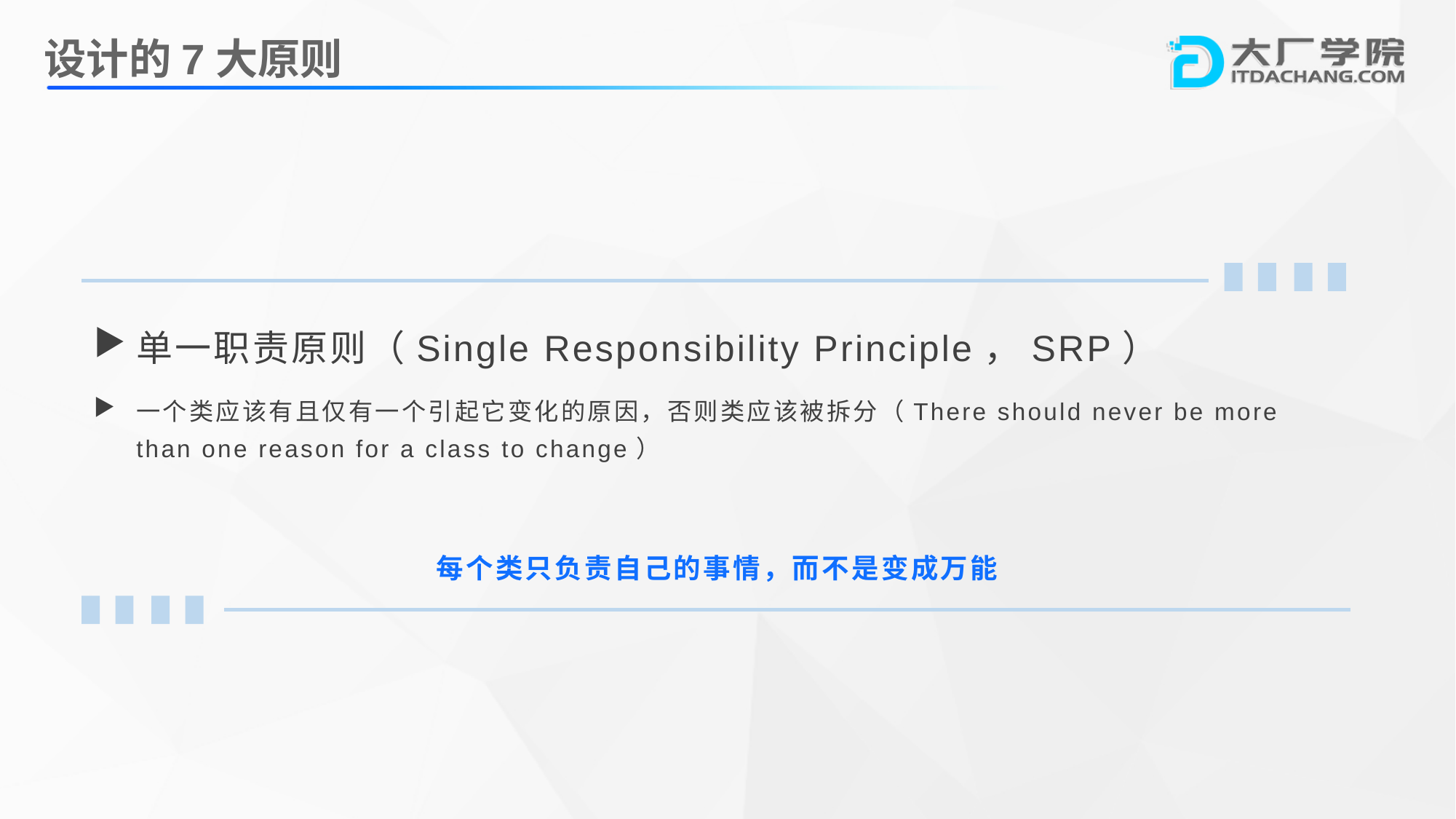

# 设计的7大原则

单一职责原则（Single Responsibility Principle，SRP）
一个类应该有且仅有一个引起它变化的原因，否则类应该被拆分（There should never be more than one reason for a class to change）

每个类只负责自己的事情，而不是变成万能